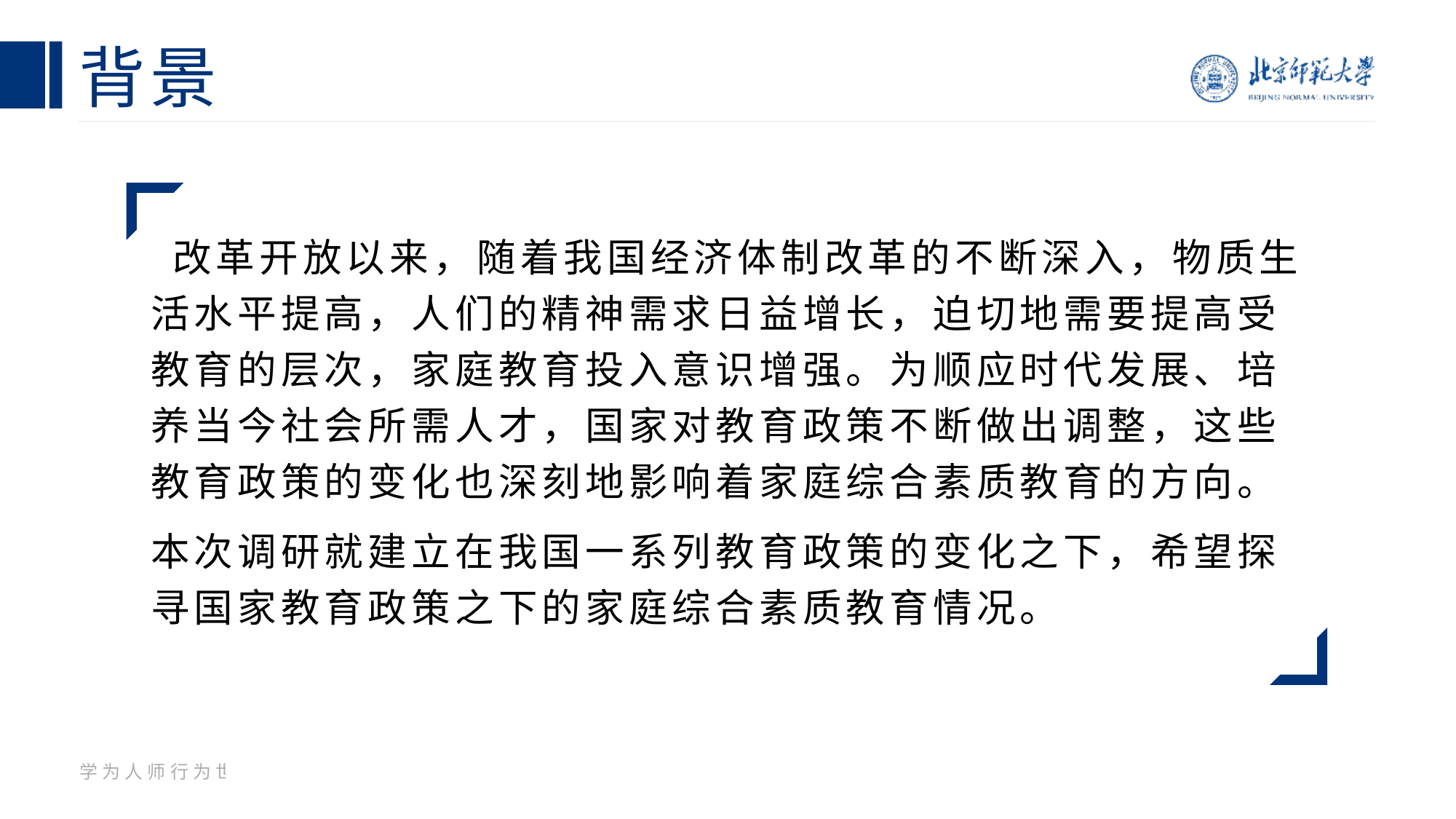

# 背景

 改革开放以来，随着我国经济体制改革的不断深入，物质生活水平提高，人们的精神需求日益增长，迫切地需要提高受教育的层次，家庭教育投入意识增强。为顺应时代发展、培养当今社会所需人才，国家对教育政策不断做出调整，这些教育政策的变化也深刻地影响着家庭综合素质教育的方向。
本次调研就建立在我国一系列教育政策的变化之下，希望探寻国家教育政策之下的家庭综合素质教育情况。